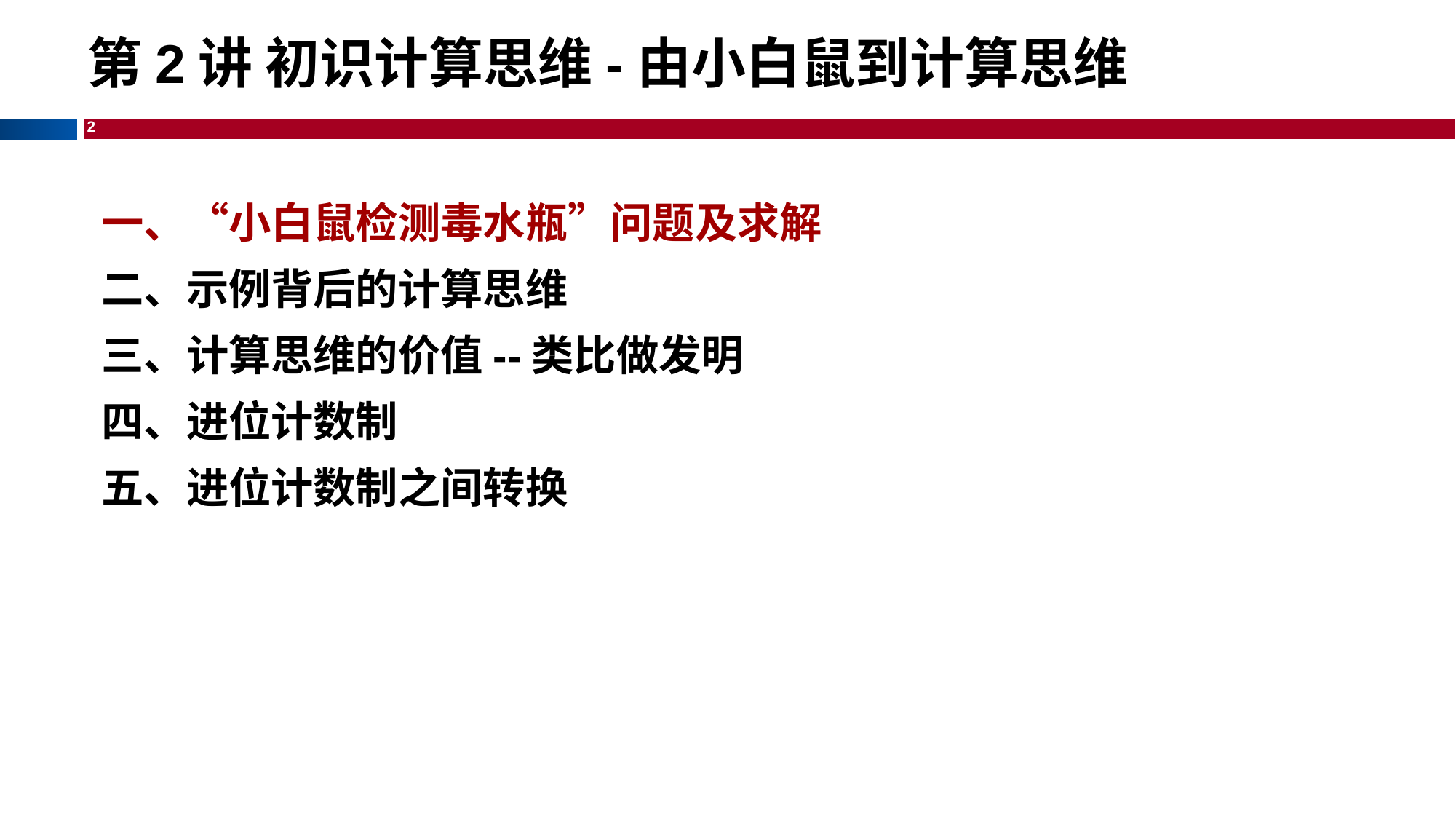

# 第2讲 初识计算思维-由小白鼠到计算思维
一、“小白鼠检测毒水瓶”问题及求解
二、示例背后的计算思维
三、计算思维的价值--类比做发明
四、进位计数制
五、进位计数制之间转换